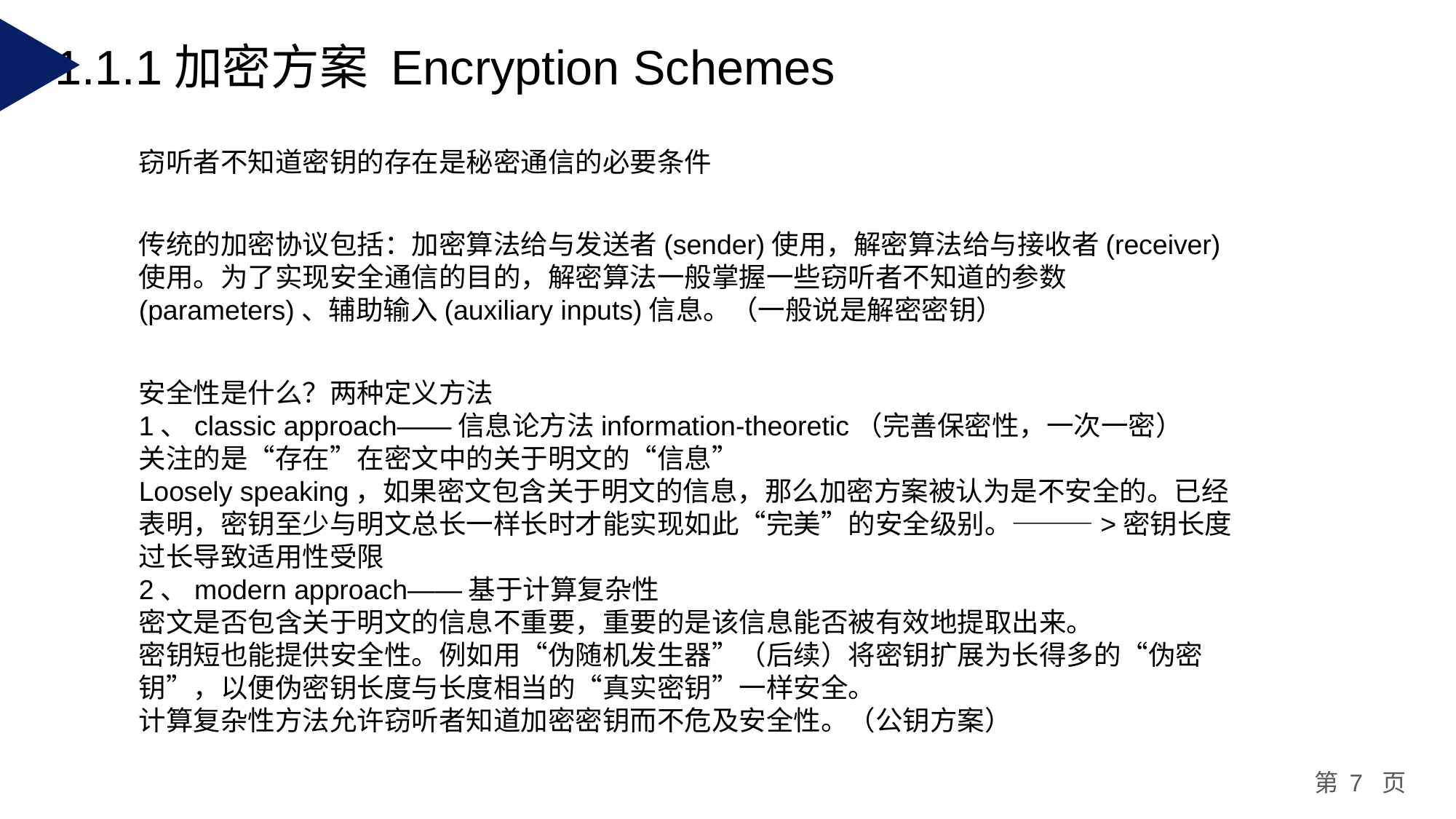

1.1.1加密方案 Encryption Schemes
窃听者不知道密钥的存在是秘密通信的必要条件
传统的加密协议包括：加密算法给与发送者(sender)使用，解密算法给与接收者(receiver)使用。为了实现安全通信的目的，解密算法一般掌握一些窃听者不知道的参数(parameters)、辅助输入(auxiliary inputs)信息。（一般说是解密密钥）
安全性是什么？两种定义方法
1、classic approach——信息论方法information-theoretic（完善保密性，一次一密）
关注的是“存在”在密文中的关于明文的“信息”
Loosely speaking，如果密文包含关于明文的信息，那么加密方案被认为是不安全的。已经表明，密钥至少与明文总长一样长时才能实现如此“完美”的安全级别。———>密钥长度过长导致适用性受限
2、modern approach——基于计算复杂性
密文是否包含关于明文的信息不重要，重要的是该信息能否被有效地提取出来。
密钥短也能提供安全性。例如用“伪随机发生器”（后续）将密钥扩展为长得多的“伪密钥”，以便伪密钥长度与长度相当的“真实密钥”一样安全。
计算复杂性方法允许窃听者知道加密密钥而不危及安全性。（公钥方案）